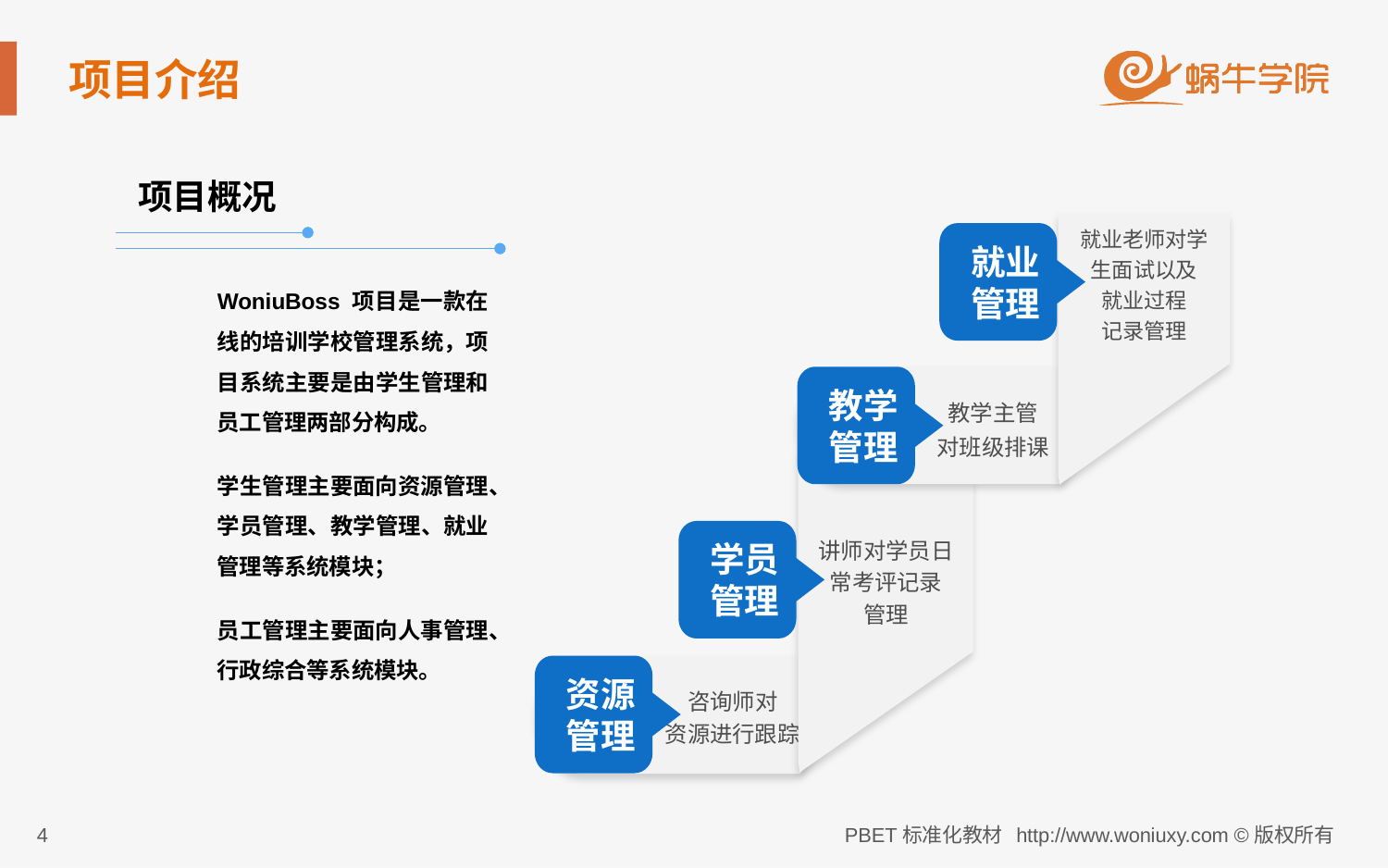

# 项目介绍
项目概况
就业老师对学生面试以及
就业过程
记录管理
就业
管理
WoniuBoss 项目是一款在线的培训学校管理系统，项目系统主要是由学生管理和员工管理两部分构成。
学生管理主要面向资源管理、学员管理、教学管理、就业管理等系统模块；
员工管理主要面向人事管理、行政综合等系统模块。
教学主管
对班级排课
教学
管理
讲师对学员日常考评记录
管理
学员
管理
资源
管理
咨询师对
资源进行跟踪